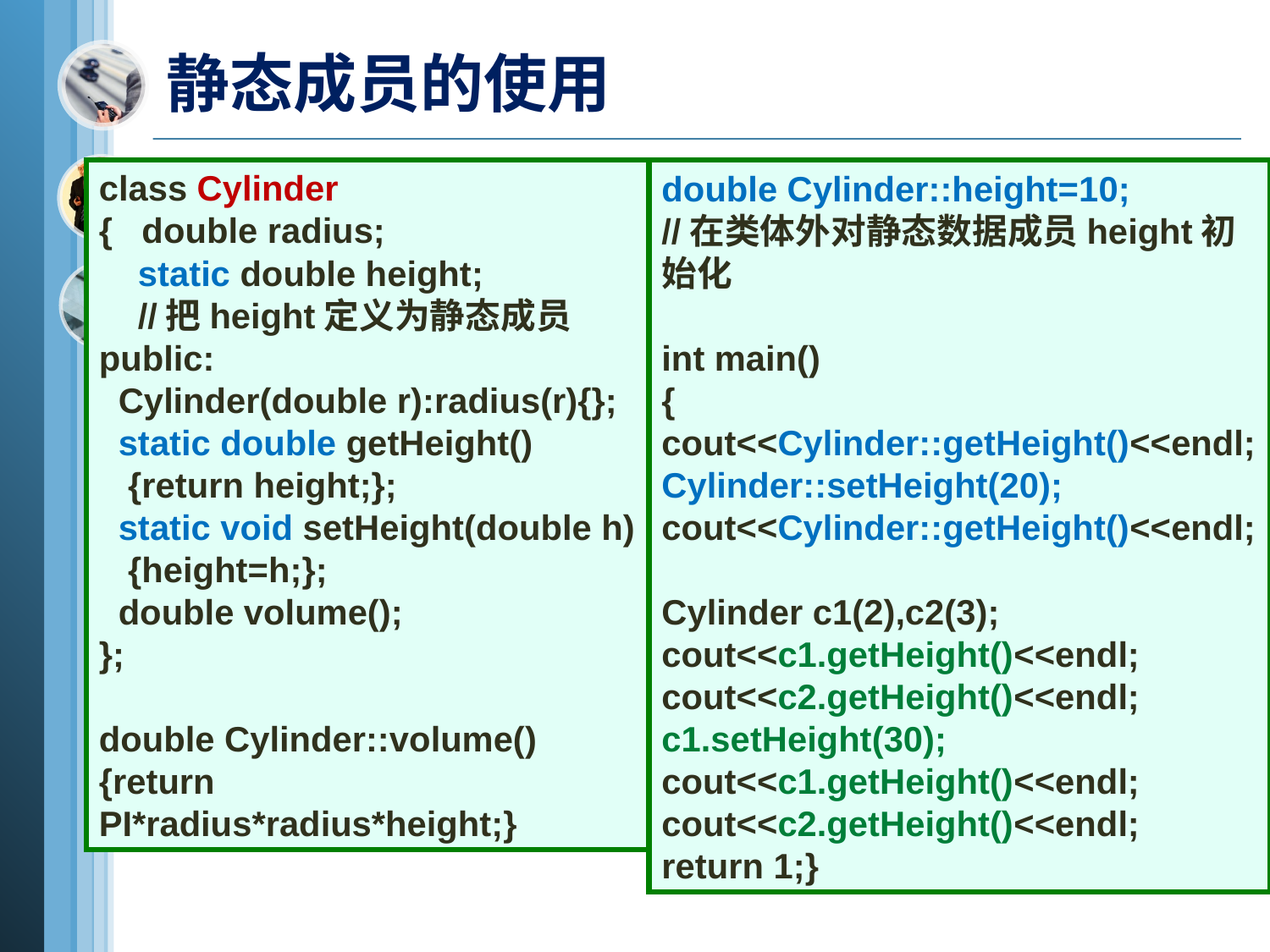

# 静态成员的使用
class Cylinder
{   double radius;
    static double height;
    //把height定义为静态成员
public:
  Cylinder(double r):radius(r){};
  static double getHeight()
   {return height;};
  static void setHeight(double h)
   {height=h;};
  double volume();
};

double Cylinder::volume()
{return PI*radius*radius*height;}
double Cylinder::height=10;
//在类体外对静态数据成员height初始化

int main()
{
cout<<Cylinder::getHeight()<<endl;
Cylinder::setHeight(20);
cout<<Cylinder::getHeight()<<endl;

Cylinder c1(2),c2(3);
cout<<c1.getHeight()<<endl;
cout<<c2.getHeight()<<endl;
c1.setHeight(30);
cout<<c1.getHeight()<<endl;
cout<<c2.getHeight()<<endl;
return 1;}